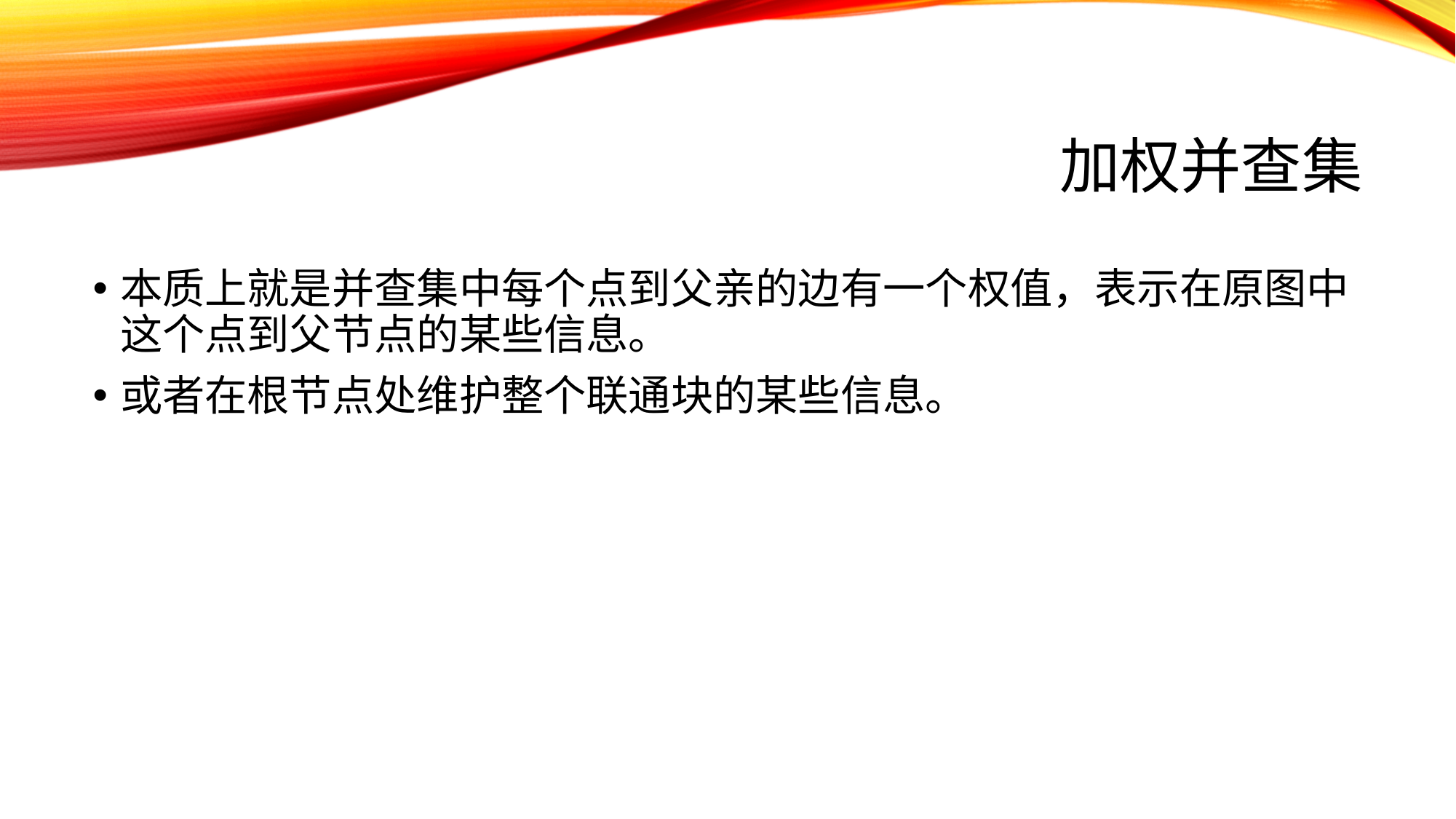

# 加权并查集
本质上就是并查集中每个点到父亲的边有一个权值，表示在原图中这个点到父节点的某些信息。
或者在根节点处维护整个联通块的某些信息。